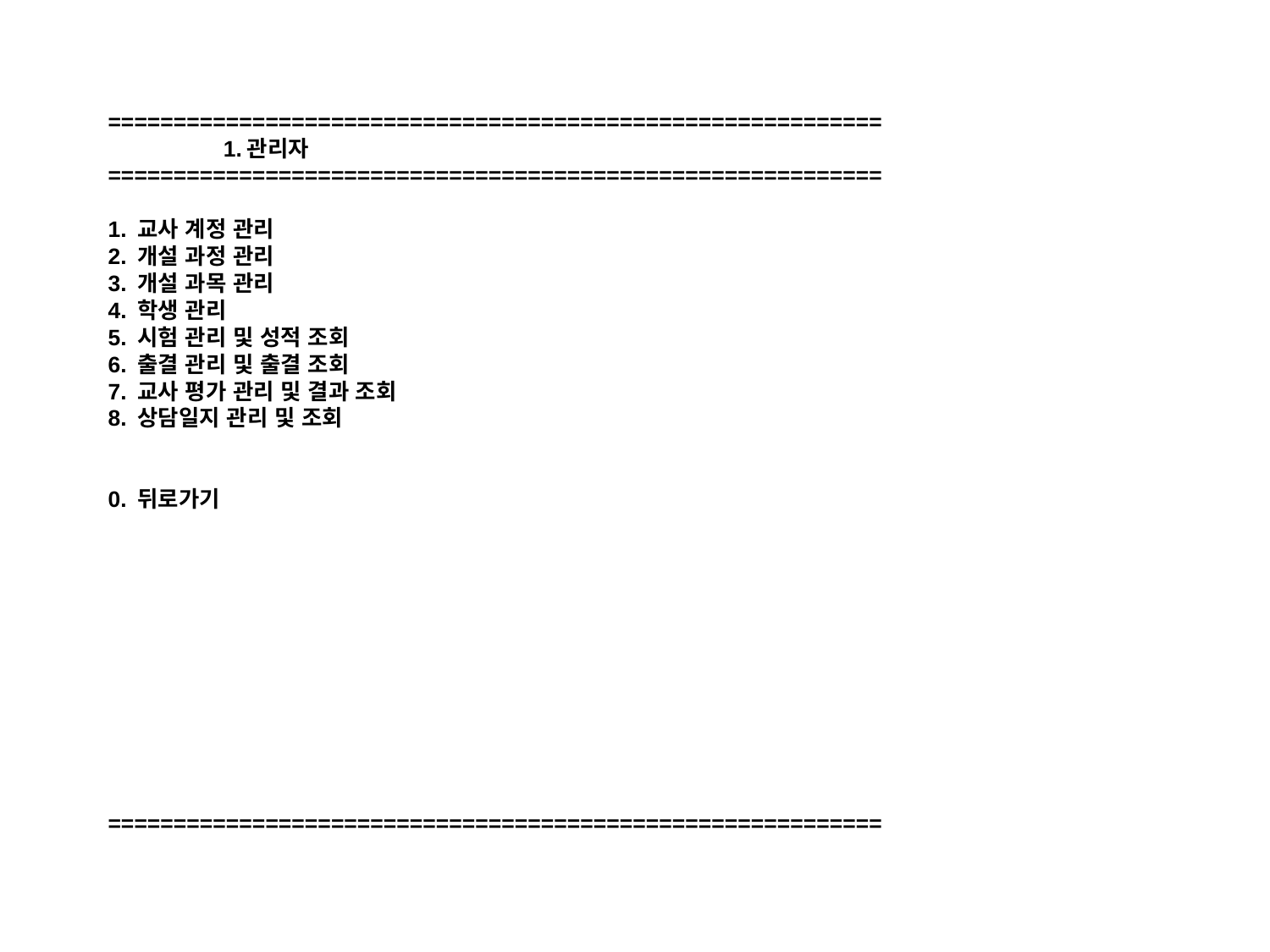

# =========================================================== 1.관리자 =========================================================== 1. 교사 계정 관리 2. 개설 과정 관리 3. 개설 과목 관리 4. 학생 관리 5. 시험 관리 및 성적 조회 6. 출결 관리 및 출결 조회 7. 교사 평가 관리 및 결과 조회 8. 상담일지 관리 및 조회 0. 뒤로가기 ===========================================================